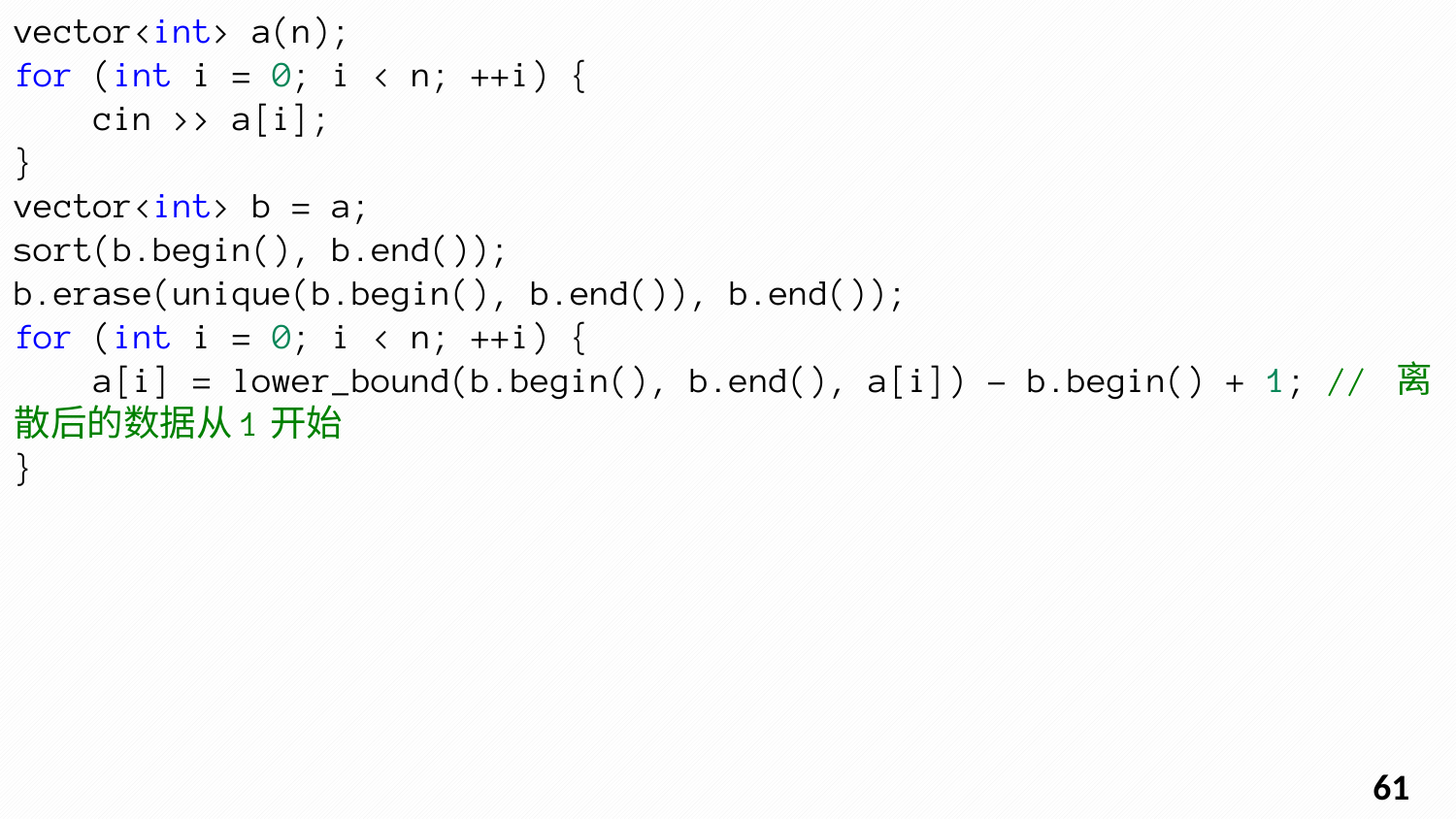

vector<int> a(n);
for (int i = 0; i < n; ++i) {
    cin >> a[i];
}
vector<int> b = a;
sort(b.begin(), b.end());
b.erase(unique(b.begin(), b.end()), b.end());
for (int i = 0; i < n; ++i) {
    a[i] = lower_bound(b.begin(), b.end(), a[i]) - b.begin() + 1; // 离散后的数据从1开始
}

61